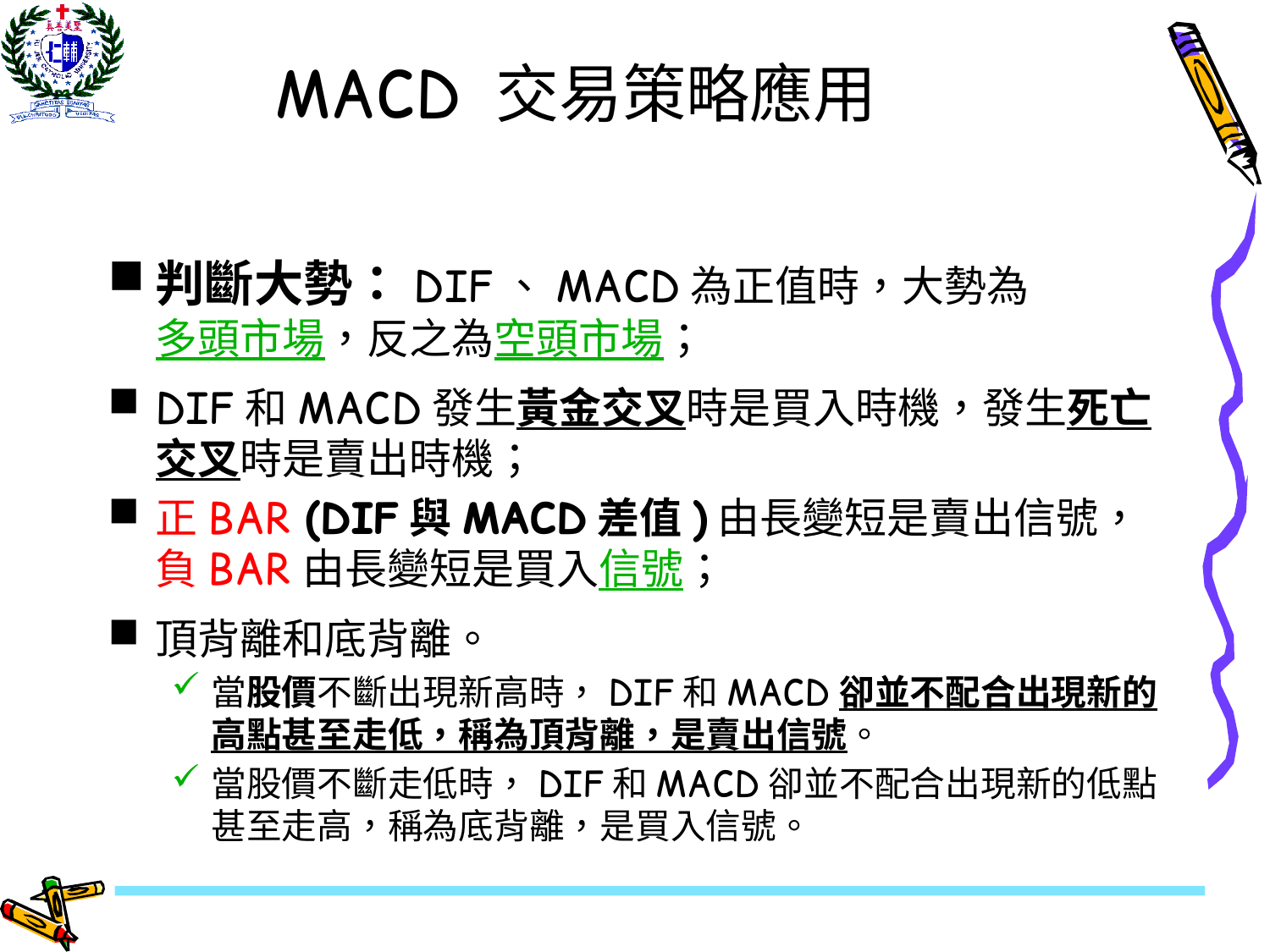

# MACD 交易策略應用
判斷大勢：DIF、MACD為正值時，大勢為多頭市場，反之為空頭市場；
DIF和MACD發生黃金交叉時是買入時機，發生死亡交叉時是賣出時機；
正BAR (DIF與MACD差值)由長變短是賣出信號，負BAR由長變短是買入信號；
頂背離和底背離。
當股價不斷出現新高時，DIF和MACD卻並不配合出現新的高點甚至走低，稱為頂背離，是賣出信號。
當股價不斷走低時，DIF和MACD卻並不配合出現新的低點甚至走高，稱為底背離，是買入信號。